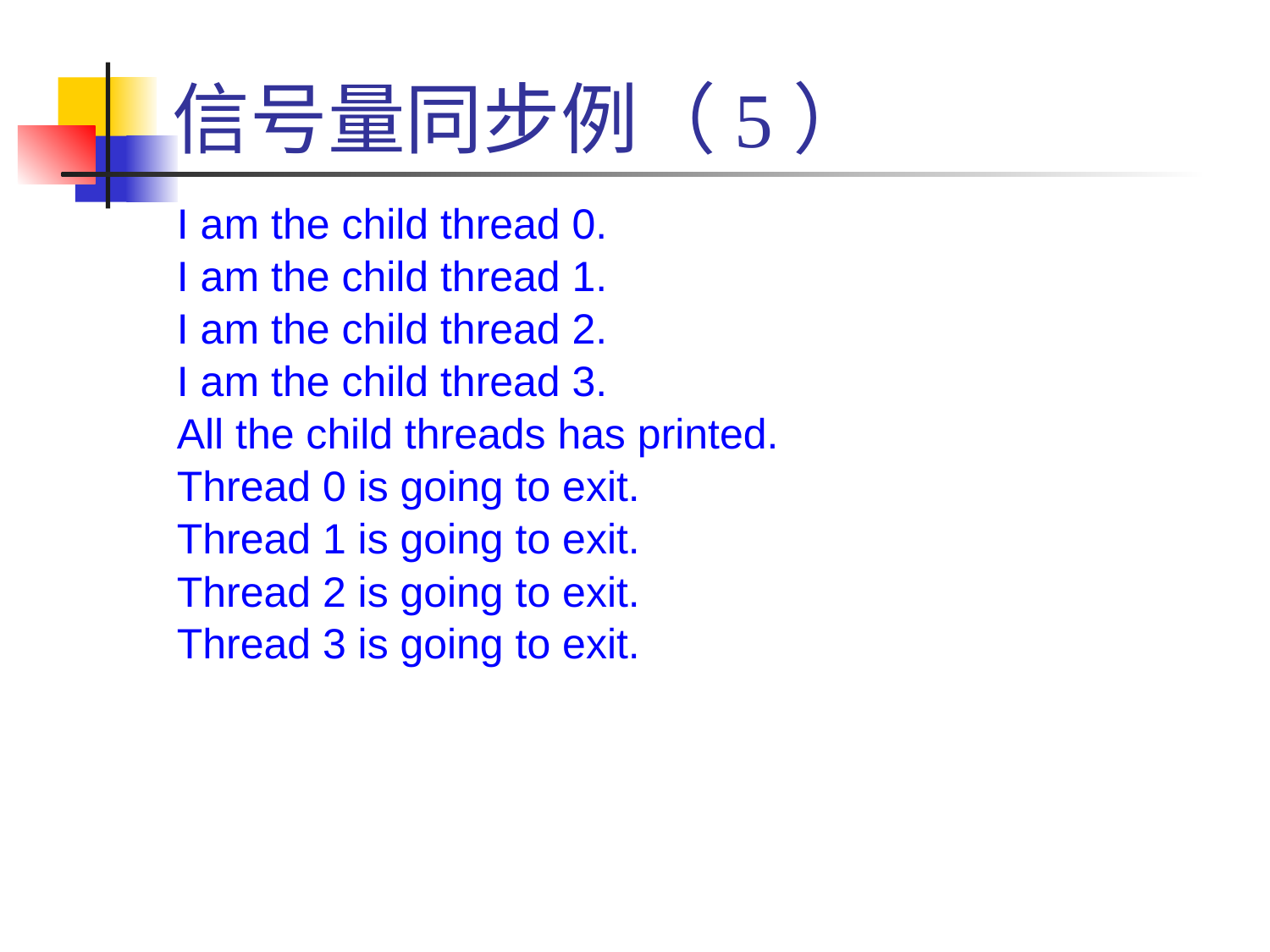

# 信号量同步例（5）
I am the child thread 0.
I am the child thread 1.
I am the child thread 2.
I am the child thread 3.
All the child threads has printed.
Thread 0 is going to exit.
Thread 1 is going to exit.
Thread 2 is going to exit.
Thread 3 is going to exit.